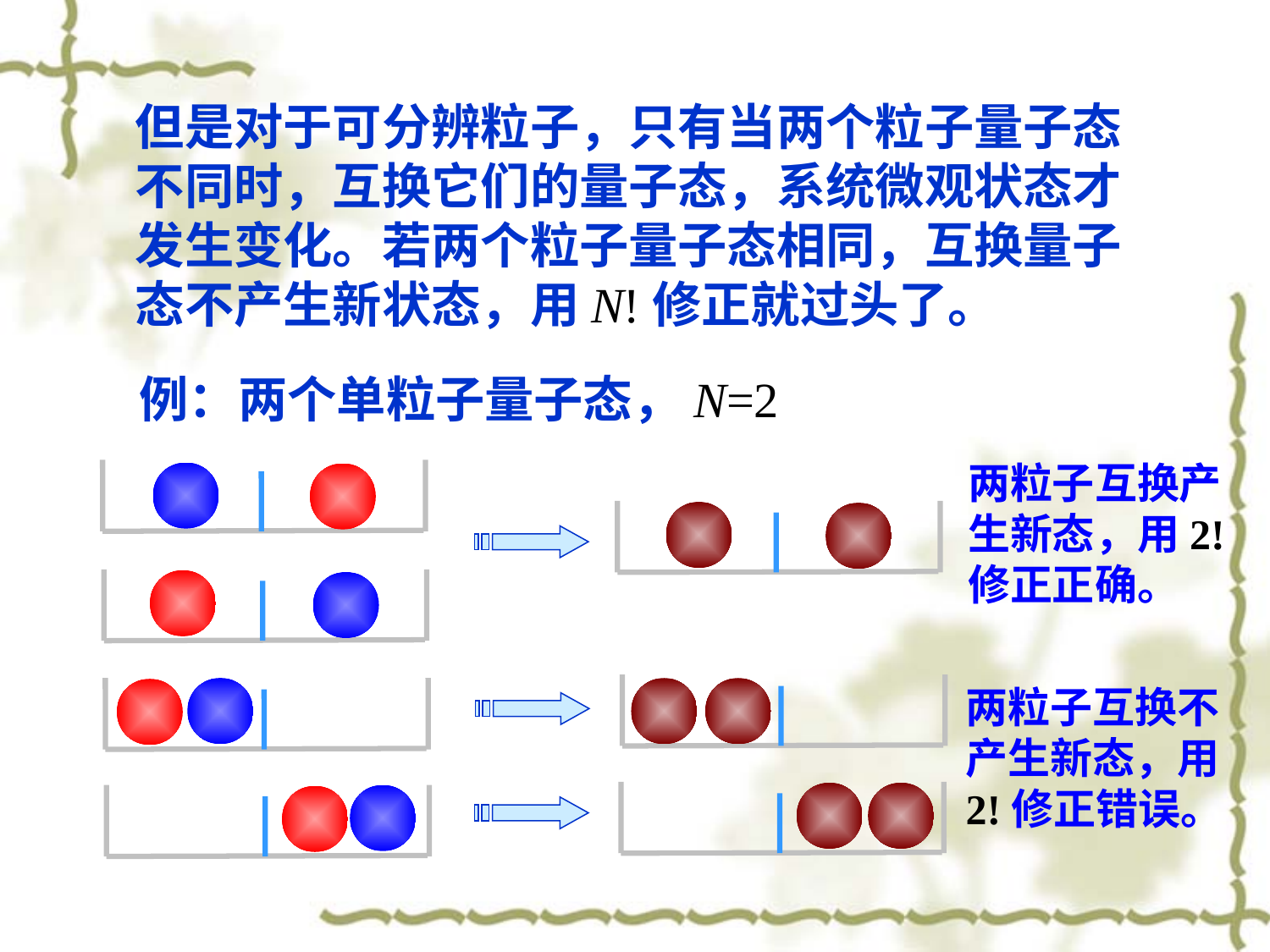

但是对于可分辨粒子，只有当两个粒子量子态不同时，互换它们的量子态，系统微观状态才发生变化。若两个粒子量子态相同，互换量子态不产生新状态，用N!修正就过头了。
例：两个单粒子量子态，N=2
两粒子互换产生新态，用2!修正正确。

两粒子互换不产生新态，用2!修正错误。